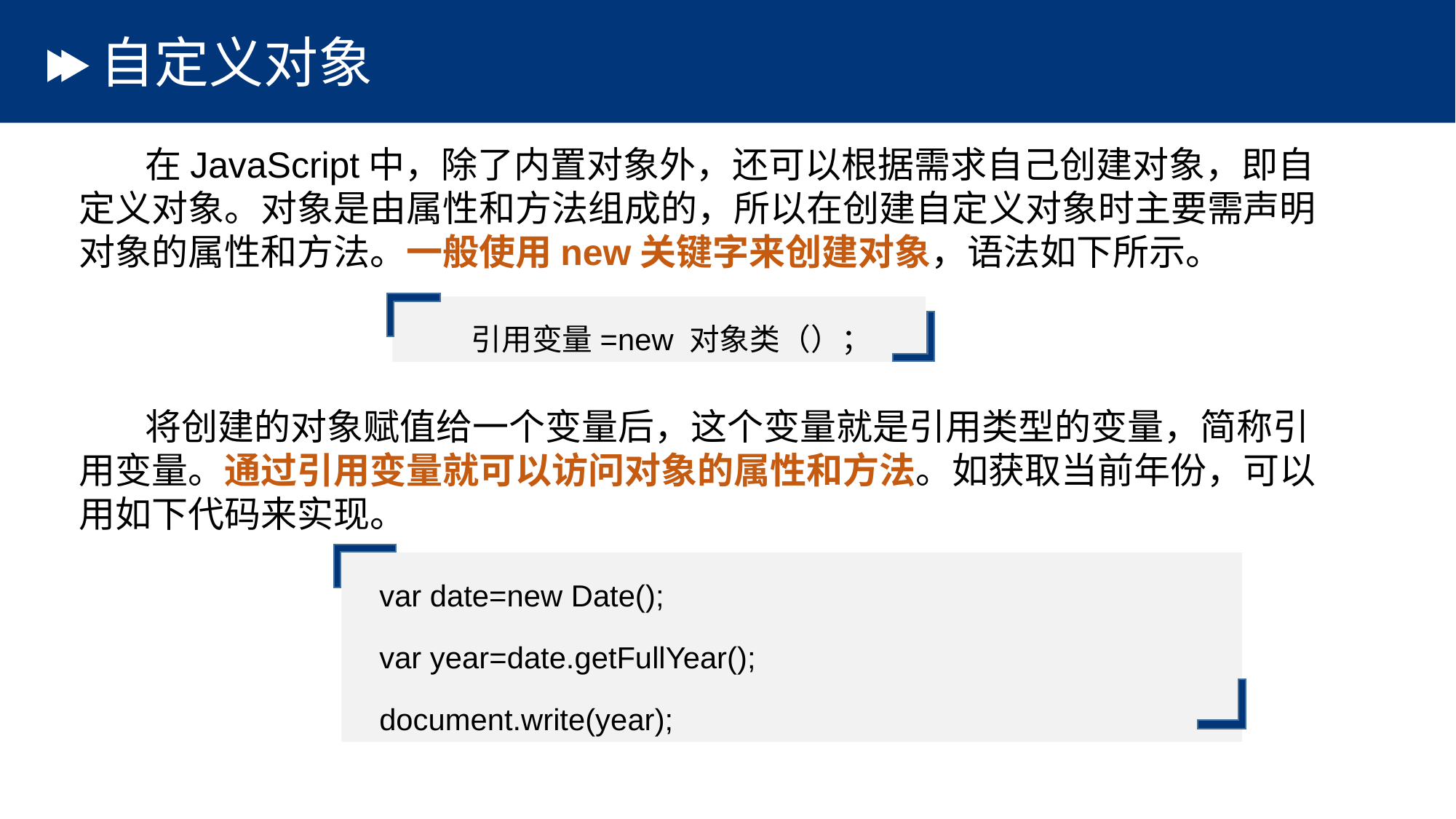

# 自定义对象
       在JavaScript中，除了内置对象外，还可以根据需求自己创建对象，即自定义对象。对象是由属性和方法组成的，所以在创建自定义对象时主要需声明对象的属性和方法。一般使用new关键字来创建对象，语法如下所示。

       将创建的对象赋值给一个变量后，这个变量就是引用类型的变量，简称引用变量。通过引用变量就可以访问对象的属性和方法。如获取当前年份，可以用如下代码来实现。

     引用变量=new 对象类（）；

var date=new Date();
var year=date.getFullYear();
document.write(year);